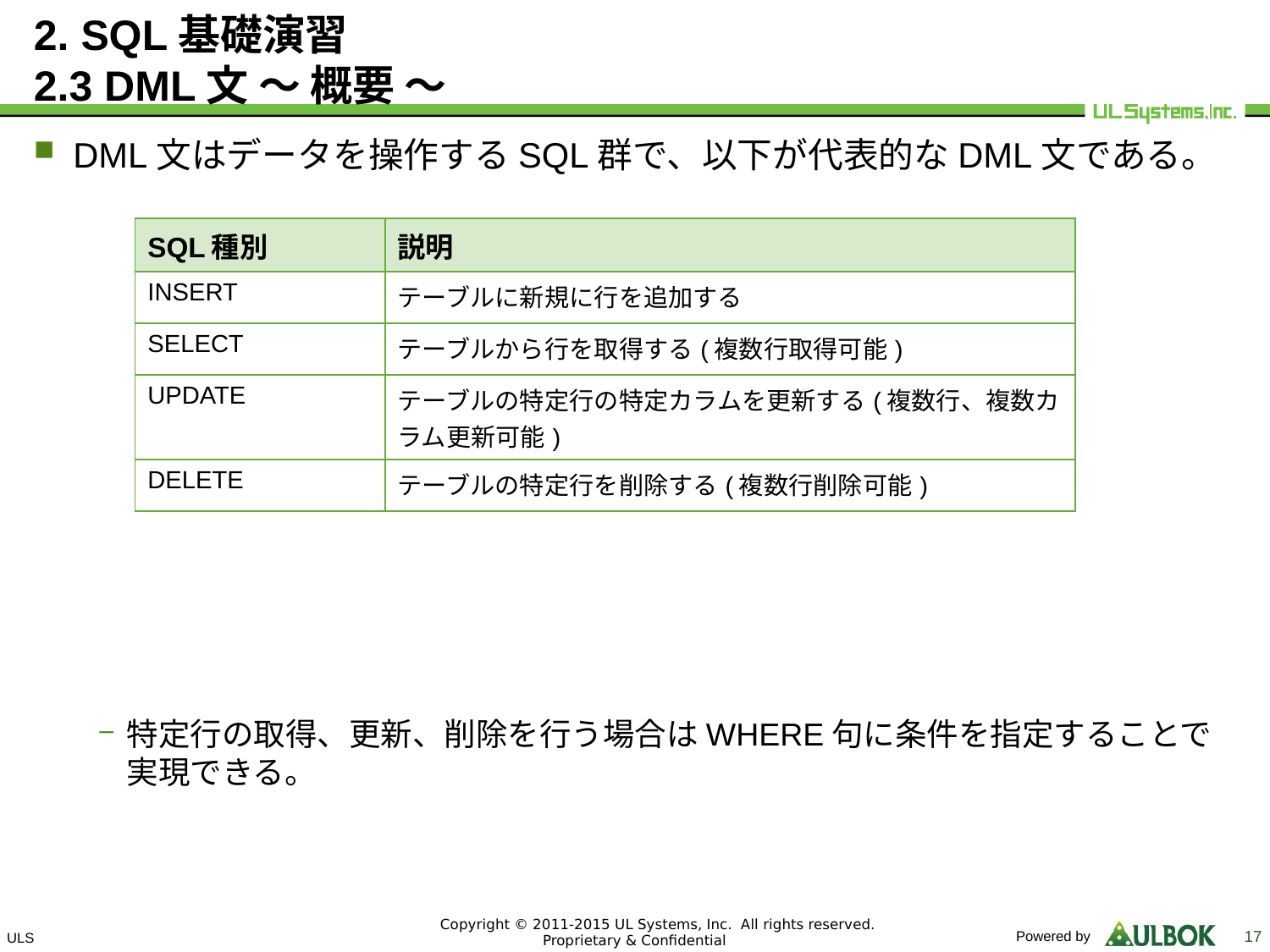

# 2. SQL基礎演習 2.3 DML文 ～ 概要 ～
DML文はデータを操作するSQL群で、以下が代表的なDML文である。

特定行の取得、更新、削除を行う場合はWHERE句に条件を指定することで実現できる。
| SQL種別 | 説明 |
| --- | --- |
| INSERT | テーブルに新規に行を追加する |
| SELECT | テーブルから行を取得する(複数行取得可能) |
| UPDATE | テーブルの特定行の特定カラムを更新する(複数行、複数カラム更新可能) |
| DELETE | テーブルの特定行を削除する(複数行削除可能) |